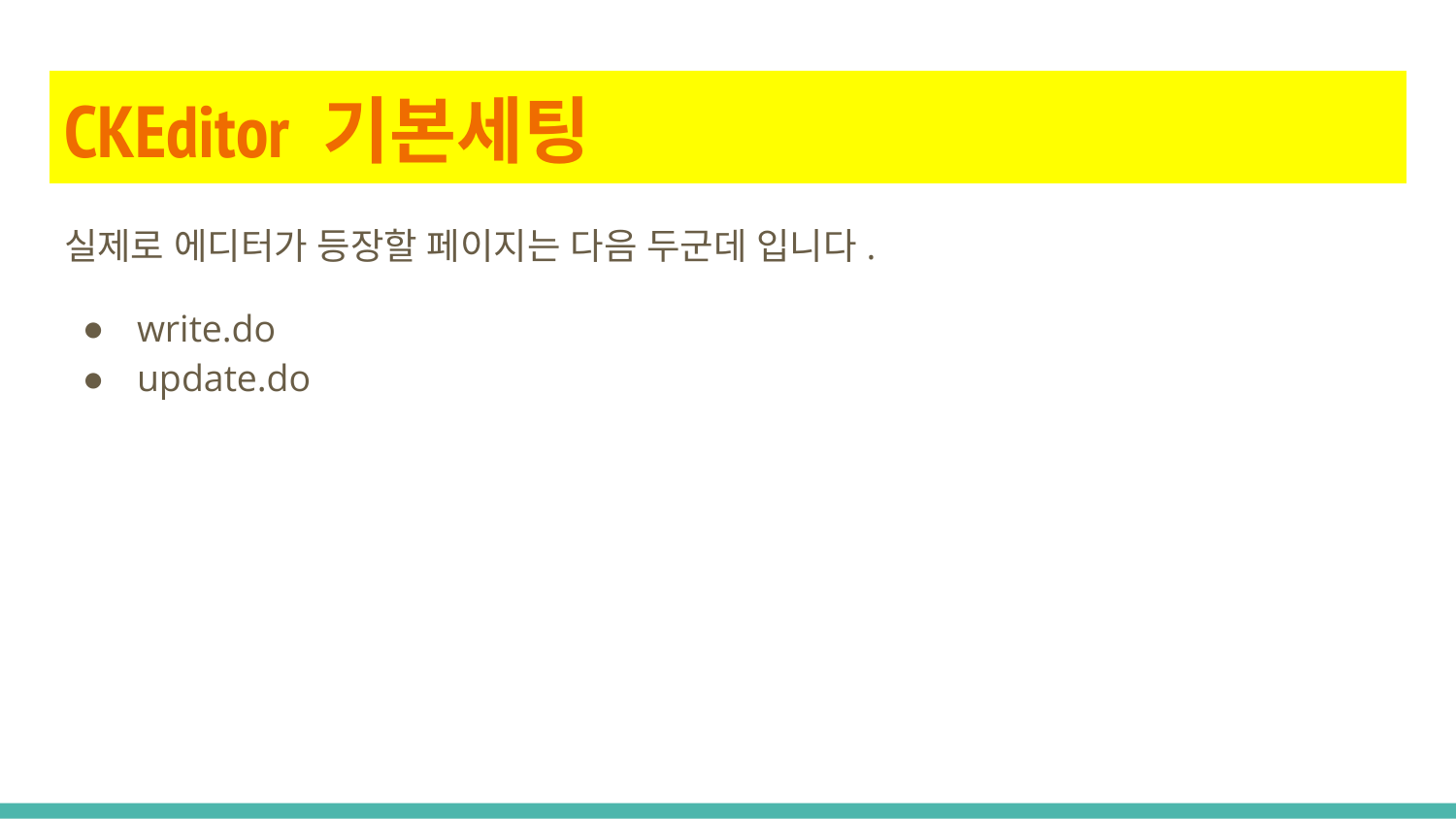

# CKEditor 기본세팅
실제로 에디터가 등장할 페이지는 다음 두군데 입니다.
write.do
update.do